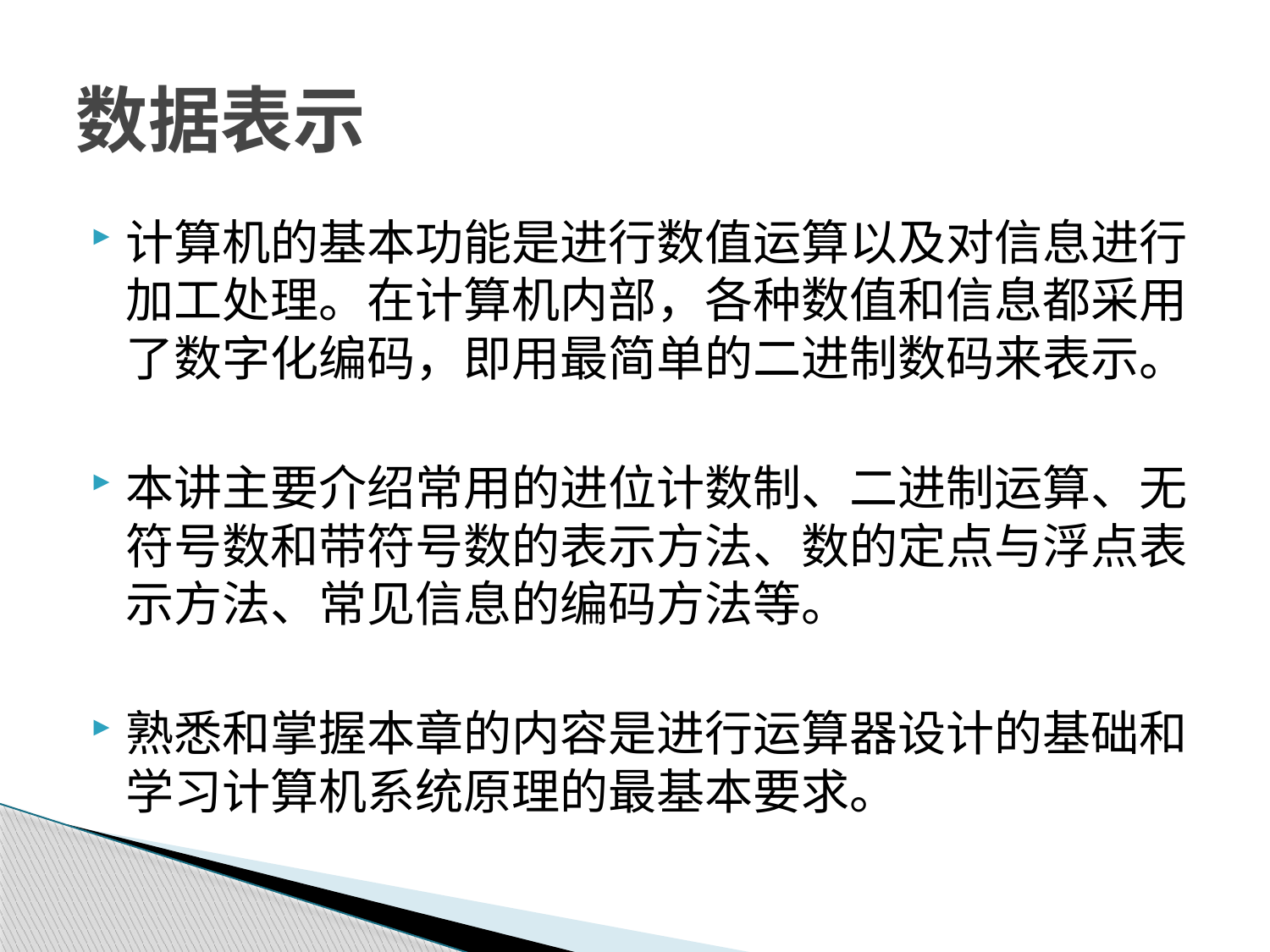

# 数据表示
计算机的基本功能是进行数值运算以及对信息进行加工处理。在计算机内部，各种数值和信息都采用了数字化编码，即用最简单的二进制数码来表示。

本讲主要介绍常用的进位计数制、二进制运算、无符号数和带符号数的表示方法、数的定点与浮点表示方法、常见信息的编码方法等。

熟悉和掌握本章的内容是进行运算器设计的基础和学习计算机系统原理的最基本要求。